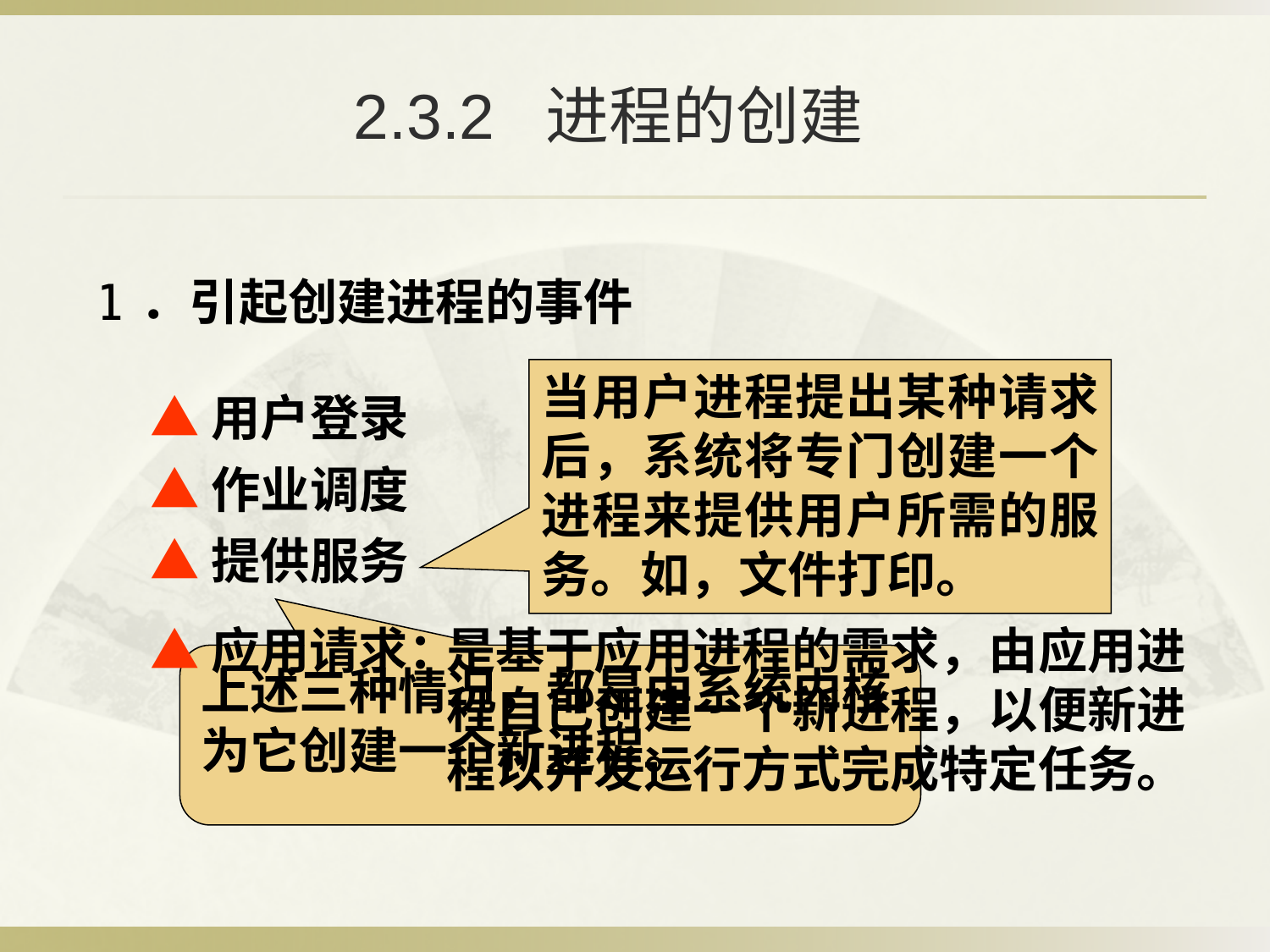

# 2.3.2  进程的创建
1．引起创建进程的事件
当用户进程提出某种请求后，系统将专门创建一个进程来提供用户所需的服务。如，文件打印。
▲用户登录
▲作业调度
▲提供服务
▲应用请求：
是基于应用进程的需求，由应用进程自己创建一个新进程，以便新进程以并发运行方式完成特定任务。
上述三种情况，都是由系统内核为它创建一个新进程。
25